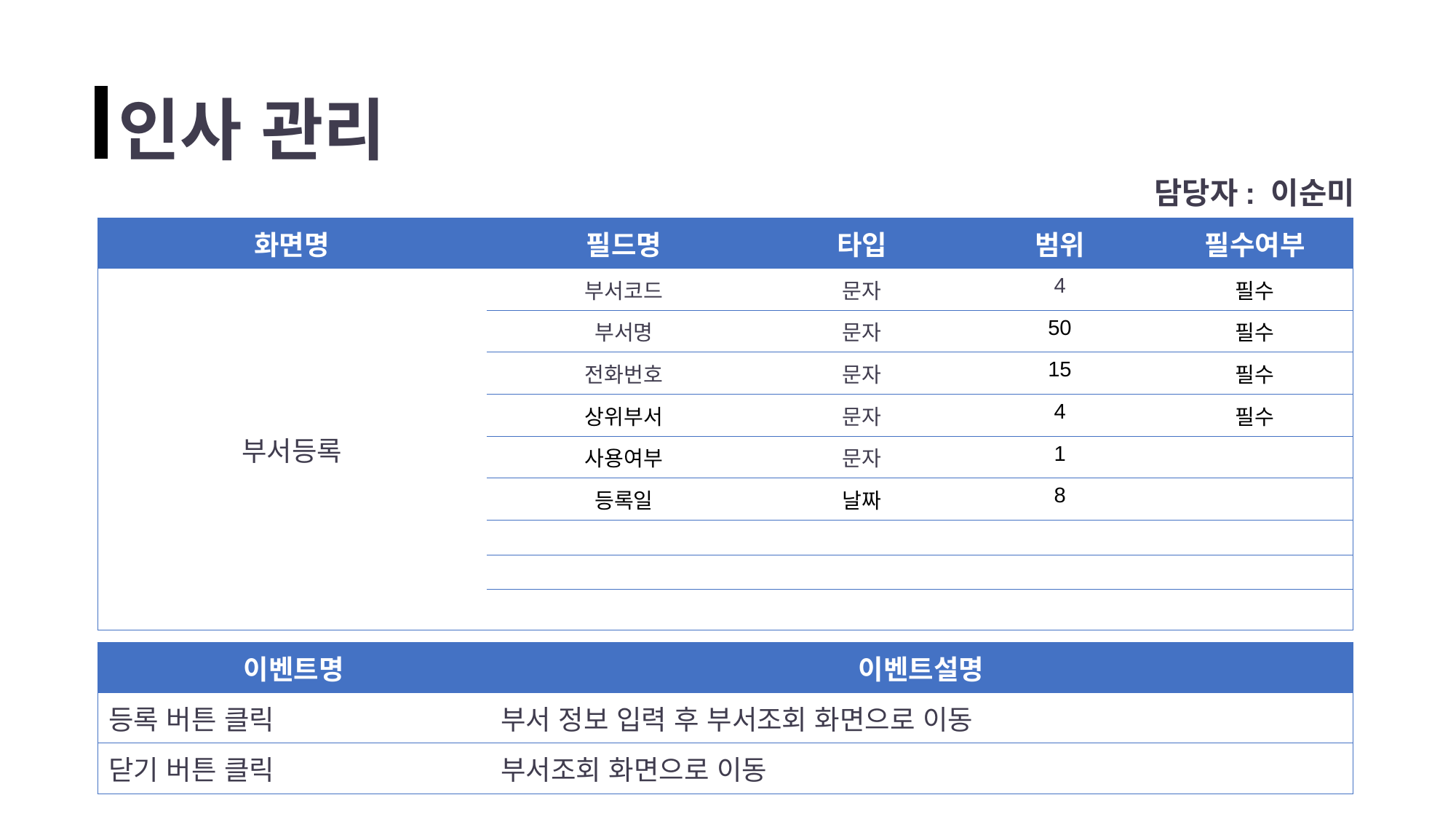

인사 관리

담당자: 이순미
| 화면명 | 필드명 | 타입 | 범위 | 필수여부 |
| --- | --- | --- | --- | --- |
| 부서등록 | 부서코드 | 문자 | 4 | 필수 |
|  | 부서명 | 문자 | 50 | 필수 |
|  | 전화번호 | 문자 | 15 | 필수 |
|  | 상위부서 | 문자 | 4 | 필수 |
|  | 사용여부 | 문자 | 1 |  |
|  | 등록일 | 날짜 | 8 |  |
|  |  |  |  |  |
|  |  |  |  |  |
|  |  |  |  |  |
| 이벤트명 | 이벤트설명 |
| --- | --- |
| 등록 버튼 클릭 | 부서 정보 입력 후 부서조회 화면으로 이동 |
| 닫기 버튼 클릭 | 부서조회 화면으로 이동 |